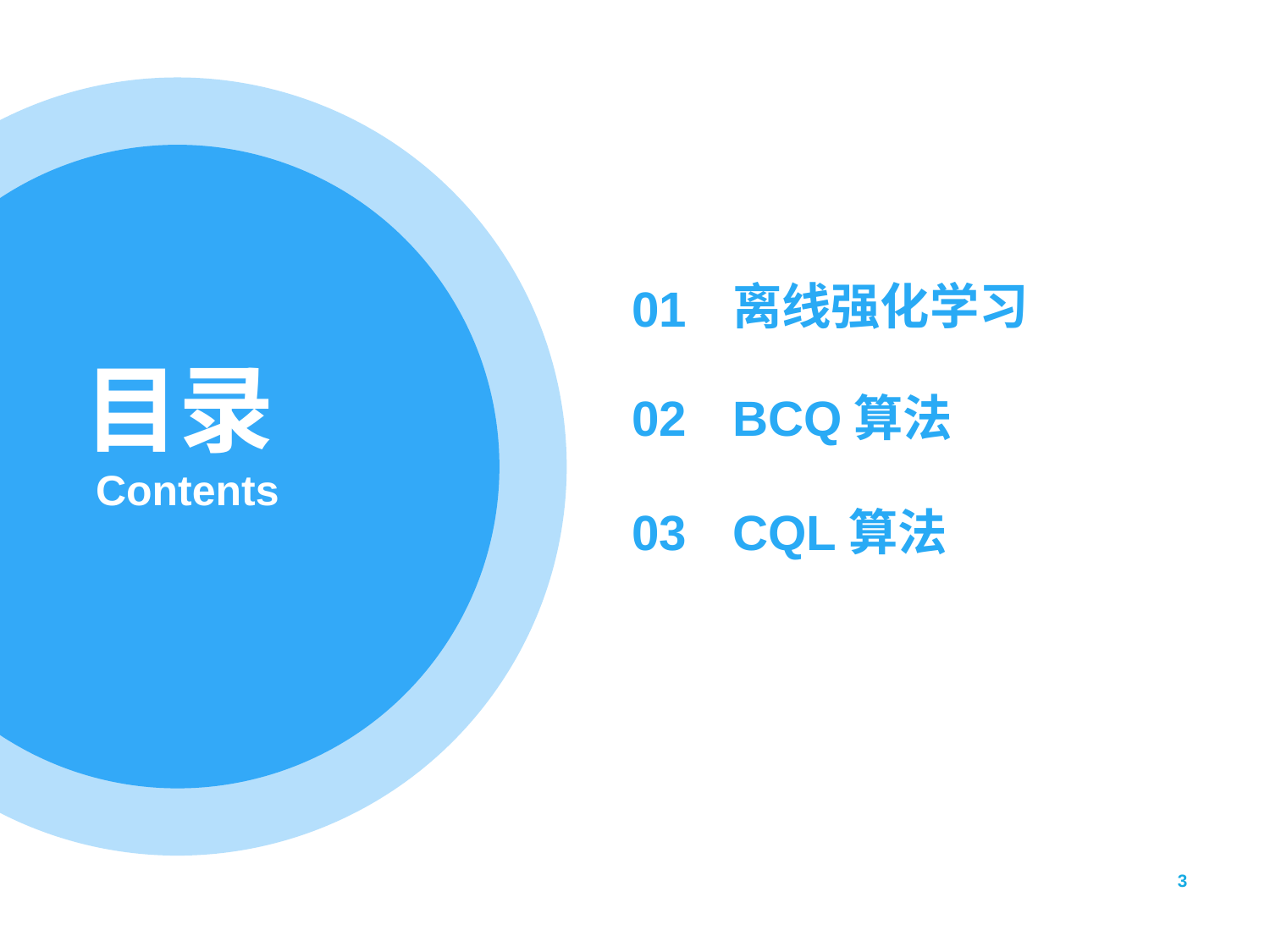

01
离线强化学习
02
BCQ算法
03
CQL算法

3